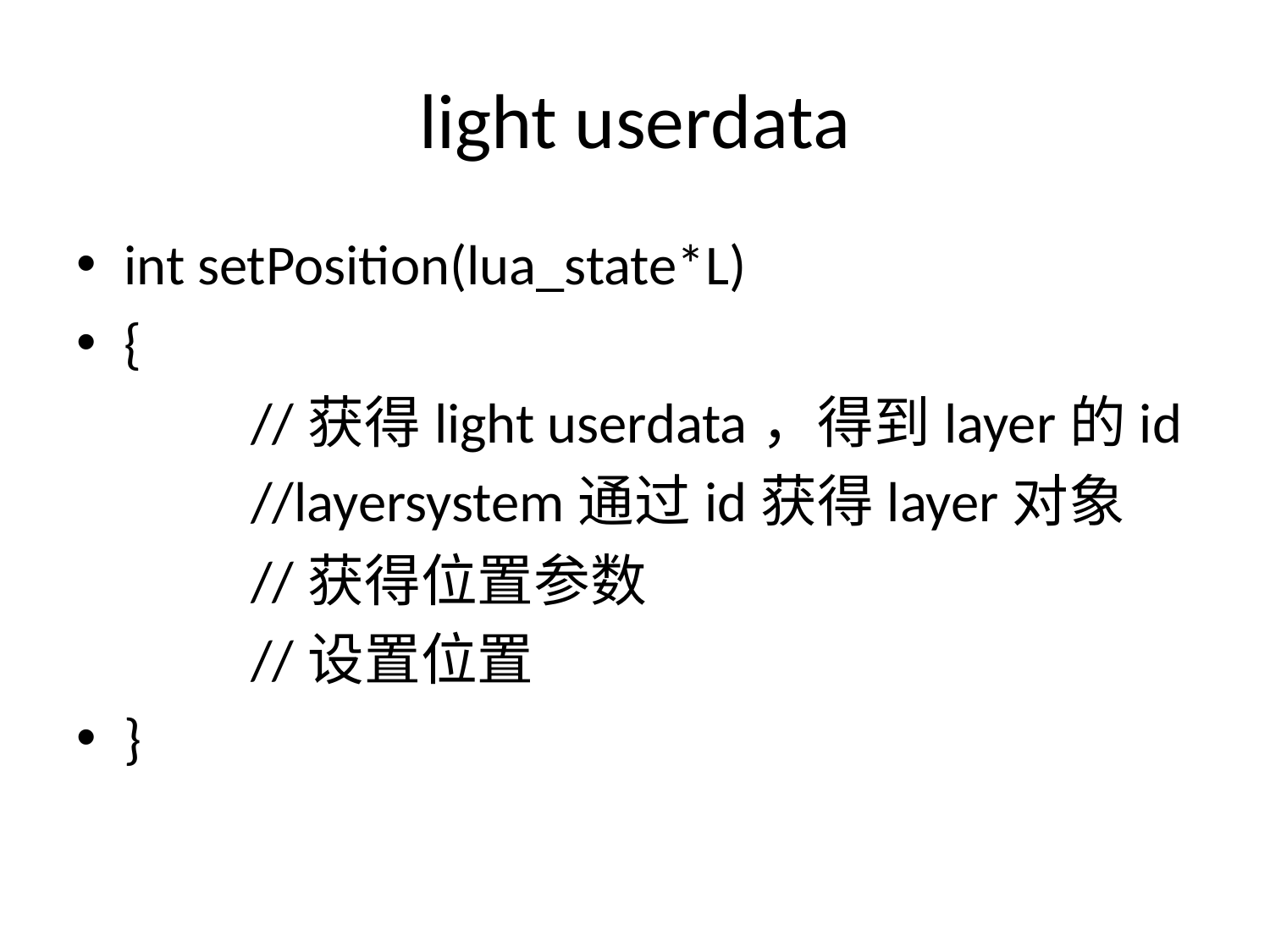

# light userdata
int setPosition(lua_state*L)
{
		//获得light userdata，得到layer的id
		//layersystem通过id获得layer对象
		//获得位置参数
		//设置位置
}